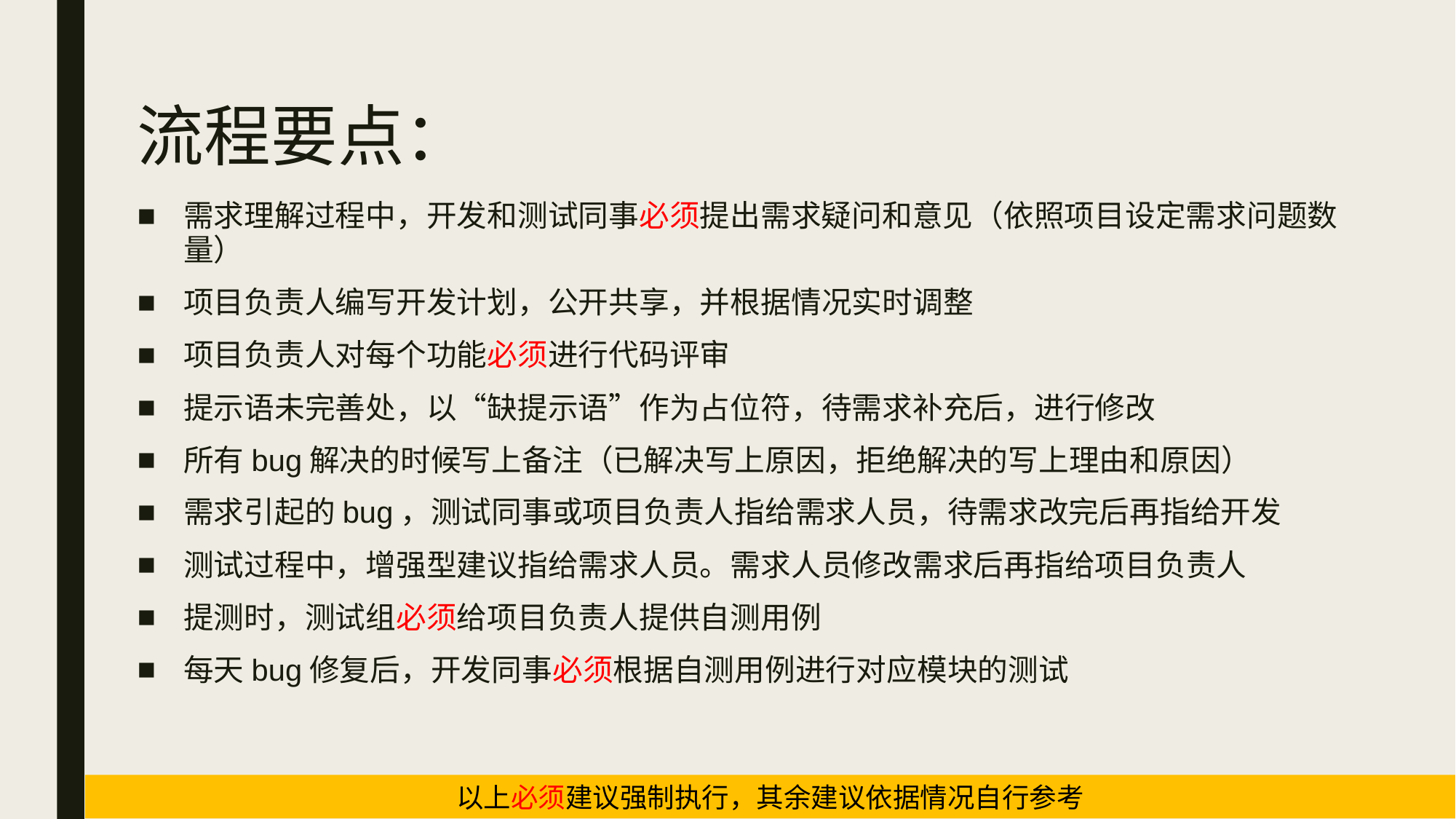

# 流程要点：
需求理解过程中，开发和测试同事必须提出需求疑问和意见（依照项目设定需求问题数量）
项目负责人编写开发计划，公开共享，并根据情况实时调整
项目负责人对每个功能必须进行代码评审
提示语未完善处，以“缺提示语”作为占位符，待需求补充后，进行修改
所有bug解决的时候写上备注（已解决写上原因，拒绝解决的写上理由和原因）
需求引起的bug，测试同事或项目负责人指给需求人员，待需求改完后再指给开发
测试过程中，增强型建议指给需求人员。需求人员修改需求后再指给项目负责人
提测时，测试组必须给项目负责人提供自测用例
每天bug修复后，开发同事必须根据自测用例进行对应模块的测试

以上必须建议强制执行，其余建议依据情况自行参考